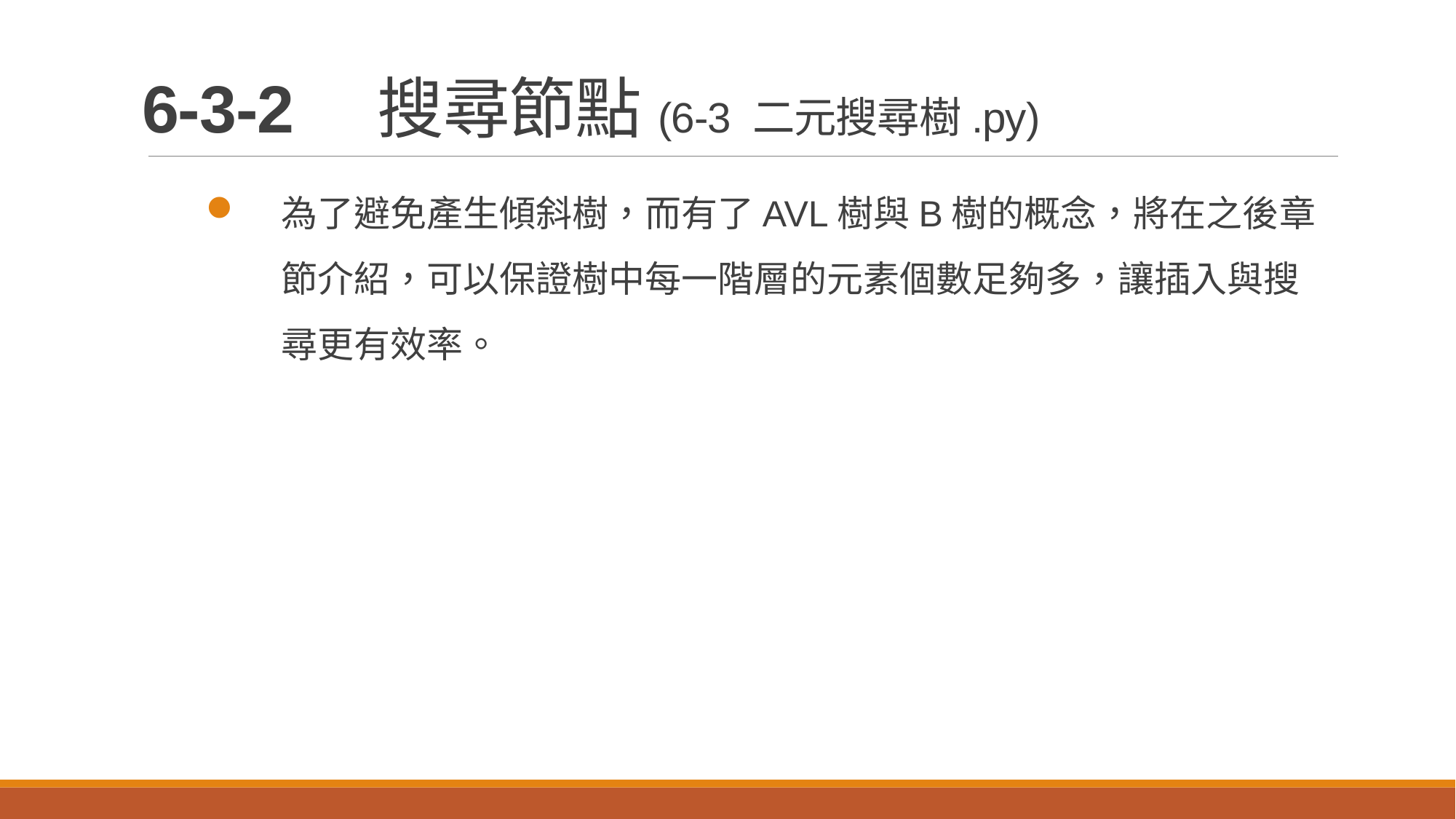

# 6-3-2　搜尋節點(6-3 二元搜尋樹.py)
為了避免產生傾斜樹，而有了AVL樹與B樹的概念，將在之後章節介紹，可以保證樹中每一階層的元素個數足夠多，讓插入與搜尋更有效率。